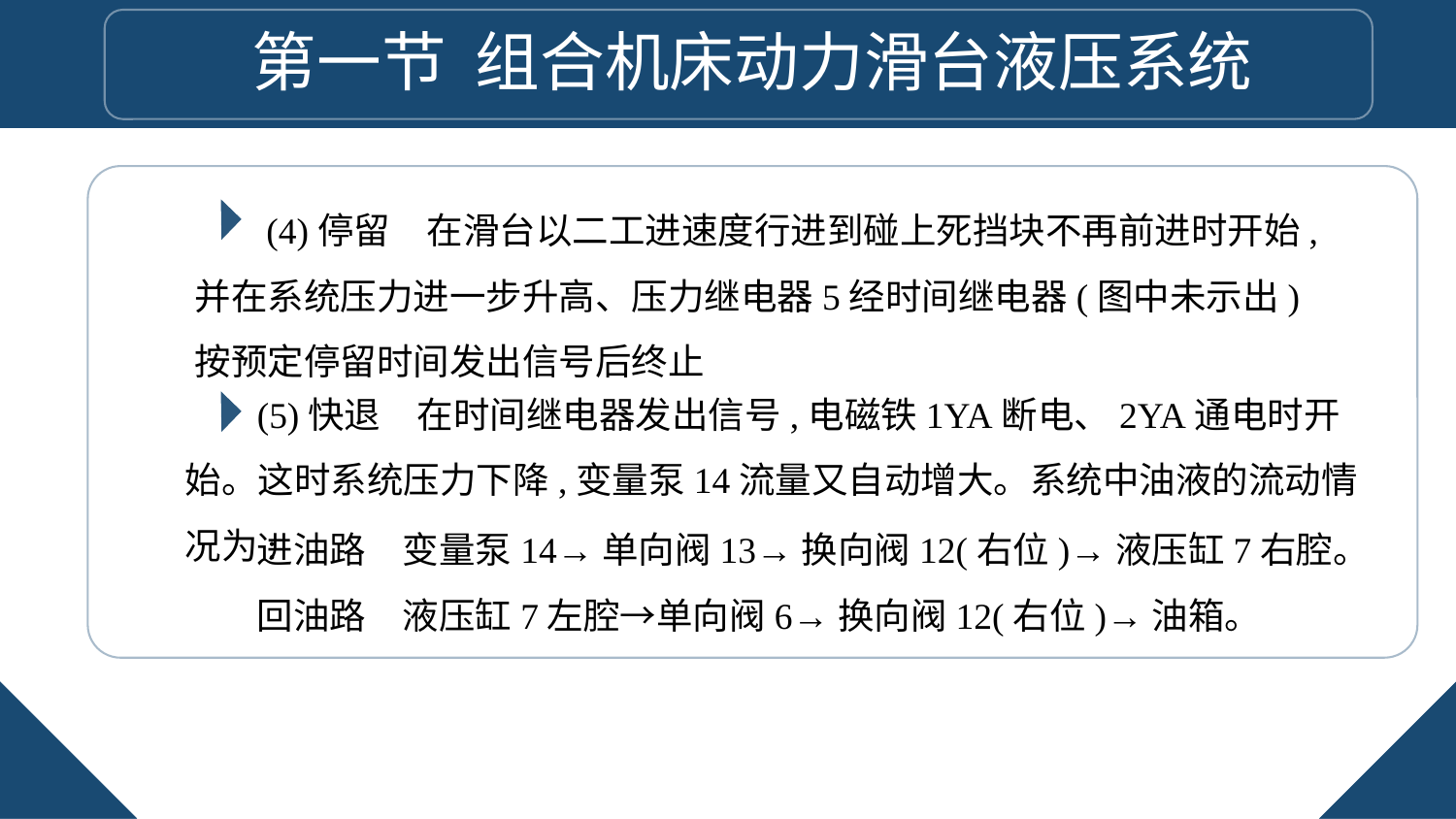

第一节  组合机床动力滑台液压系统

(4)停留　在滑台以二工进速度行进到碰上死挡块不再前进时开始,并在系统压力进一步升高、压力继电器5经时间继电器(图中未示出)按预定停留时间发出信号后终止

(5)快退　在时间继电器发出信号,电磁铁1YA断电、2YA通电时开始。这时系统压力下降,变量泵14流量又自动增大。系统中油液的流动情况为:

进油路　变量泵14→单向阀13→换向阀12(右位)→液压缸7右腔。
回油路　液压缸7左腔→单向阀6→换向阀12(右位)→油箱。